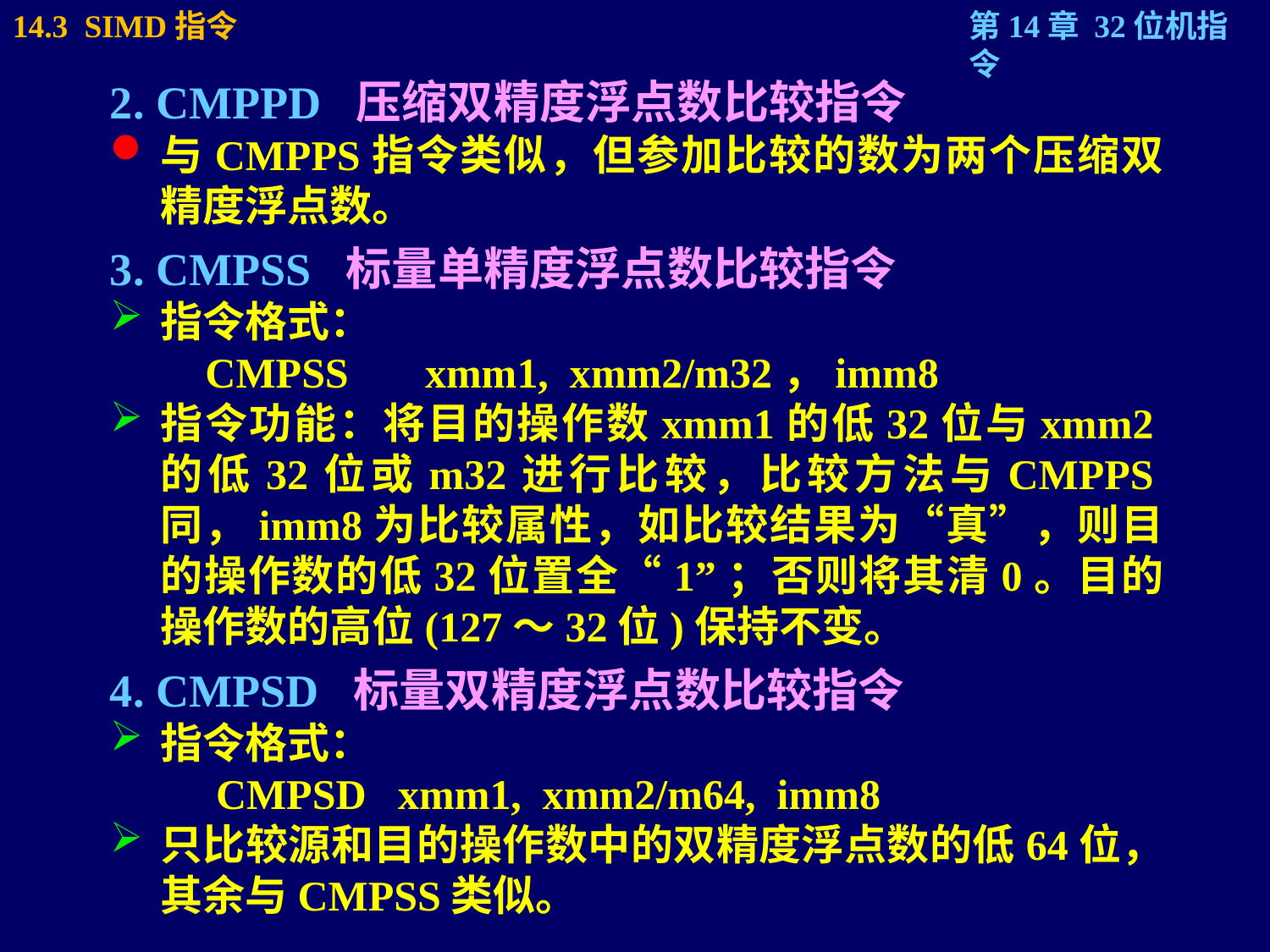

2. CMPPD  压缩双精度浮点数比较指令
与CMPPS指令类似，但参加比较的数为两个压缩双精度浮点数。
3. CMPSS  标量单精度浮点数比较指令
指令格式：
         CMPSS	 xmm1,  xmm2/m32，imm8
指令功能：将目的操作数xmm1的低32位与xmm2的低32位或m32进行比较，比较方法与CMPPS同，imm8为比较属性，如比较结果为“真”，则目的操作数的低32位置全“1”；否则将其清0。目的操作数的高位(127～32位)保持不变。
4. CMPSD  标量双精度浮点数比较指令
指令格式：
          CMPSD   xmm1,  xmm2/m64,  imm8
只比较源和目的操作数中的双精度浮点数的低64位，其余与CMPSS类似。